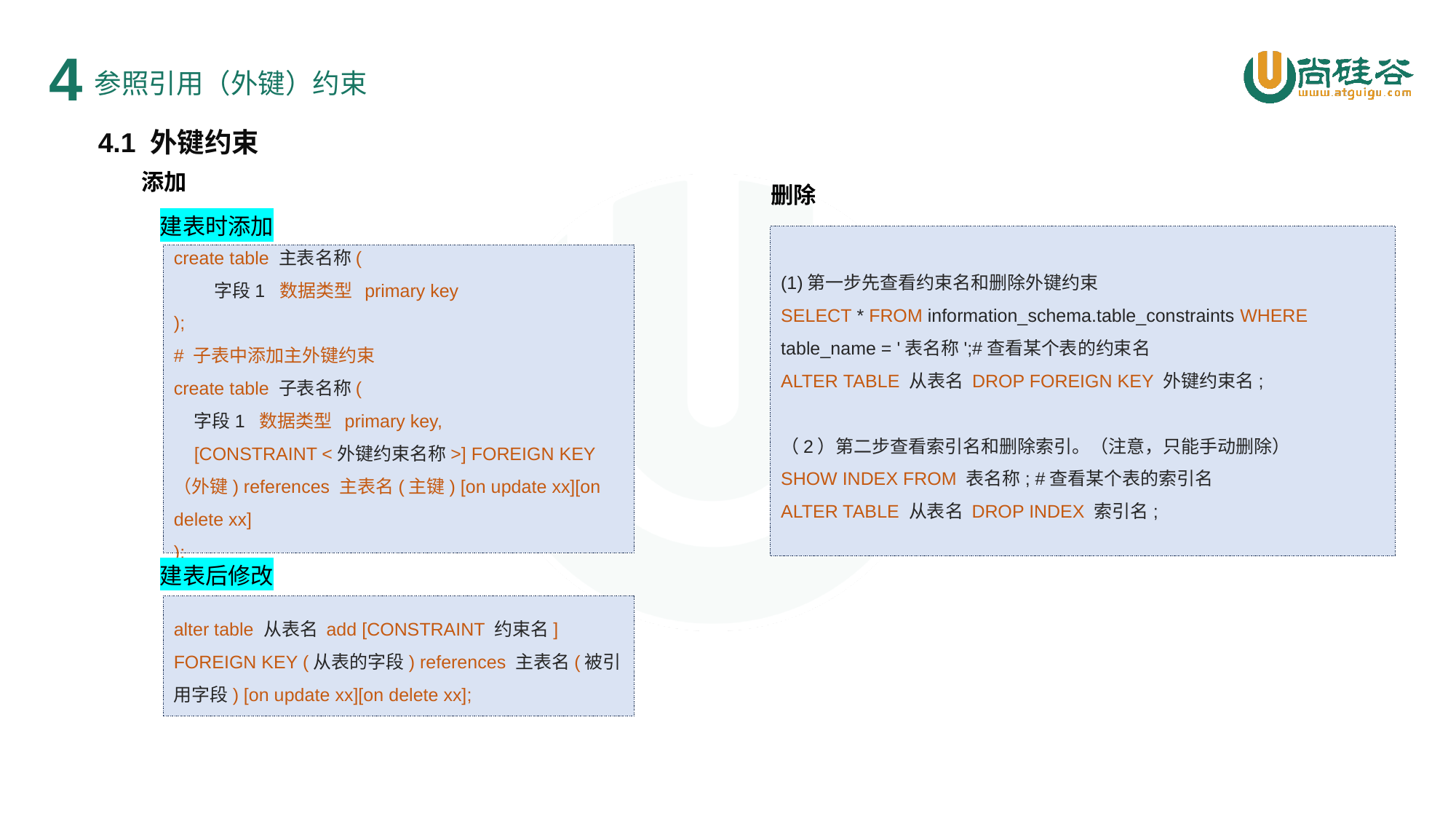

4
参照引用（外键）约束
4.1 外键约束
添加
删除
建表时添加
(1)第一步先查看约束名和删除外键约束
SELECT * FROM information_schema.table_constraints WHERE table_name = '表名称';#查看某个表的约束名
ALTER TABLE 从表名 DROP FOREIGN KEY 外键约束名;

（2）第二步查看索引名和删除索引。（注意，只能手动删除）
SHOW INDEX FROM 表名称; #查看某个表的索引名
ALTER TABLE 从表名 DROP INDEX 索引名;
create table 主表名称(
         字段1  数据类型  primary key
);
# 子表中添加主外键约束
create table 子表名称(
    字段1  数据类型  primary key,
    [CONSTRAINT <外键约束名称>] FOREIGN KEY（外键) references 主表名(主键) [on update xx][on delete xx]
);
建表后修改
alter table 从表名 add [CONSTRAINT 约束名] FOREIGN KEY (从表的字段) references 主表名(被引用字段) [on update xx][on delete xx];